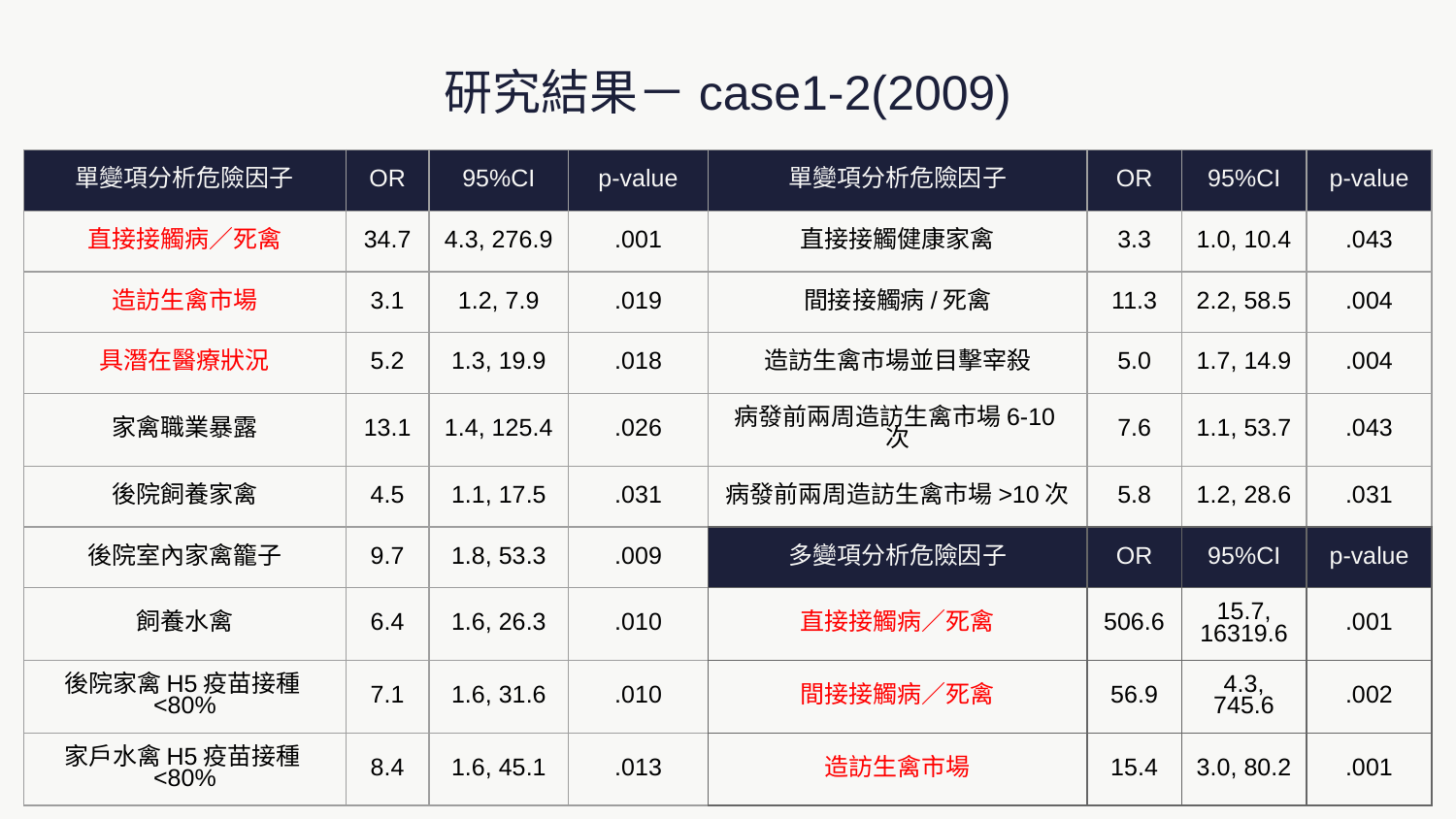

# 研究結果－case1-2(2009)
| 單變項分析危險因子 | OR | 95%CI | p-value | 單變項分析危險因子 | OR | 95%CI | p-value |
| --- | --- | --- | --- | --- | --- | --- | --- |
| 直接接觸病／死禽 | 34.7 | 4.3, 276.9 | .001 | 直接接觸健康家禽 | 3.3 | 1.0, 10.4 | .043 |
| 造訪生禽市場 | 3.1 | 1.2, 7.9 | .019 | 間接接觸病/死禽 | 11.3 | 2.2, 58.5 | .004 |
| 具潛在醫療狀況 | 5.2 | 1.3, 19.9 | .018 | 造訪生禽市場並目擊宰殺 | 5.0 | 1.7, 14.9 | .004 |
| 家禽職業暴露 | 13.1 | 1.4, 125.4 | .026 | 病發前兩周造訪生禽市場6-10次 | 7.6 | 1.1, 53.7 | .043 |
| 後院飼養家禽 | 4.5 | 1.1, 17.5 | .031 | 病發前兩周造訪生禽市場>10次 | 5.8 | 1.2, 28.6 | .031 |
| 後院室內家禽籠子 | 9.7 | 1.8, 53.3 | .009 | 多變項分析危險因子 | OR | 95%CI | p-value |
| 飼養水禽 | 6.4 | 1.6, 26.3 | .010 | 直接接觸病／死禽 | 506.6 | 15.7, 16319.6 | .001 |
| 後院家禽H5疫苗接種<80% | 7.1 | 1.6, 31.6 | .010 | 間接接觸病／死禽 | 56.9 | 4.3, 745.6 | .002 |
| 家戶水禽H5疫苗接種<80% | 8.4 | 1.6, 45.1 | .013 | 造訪生禽市場 | 15.4 | 3.0, 80.2 | .001 |